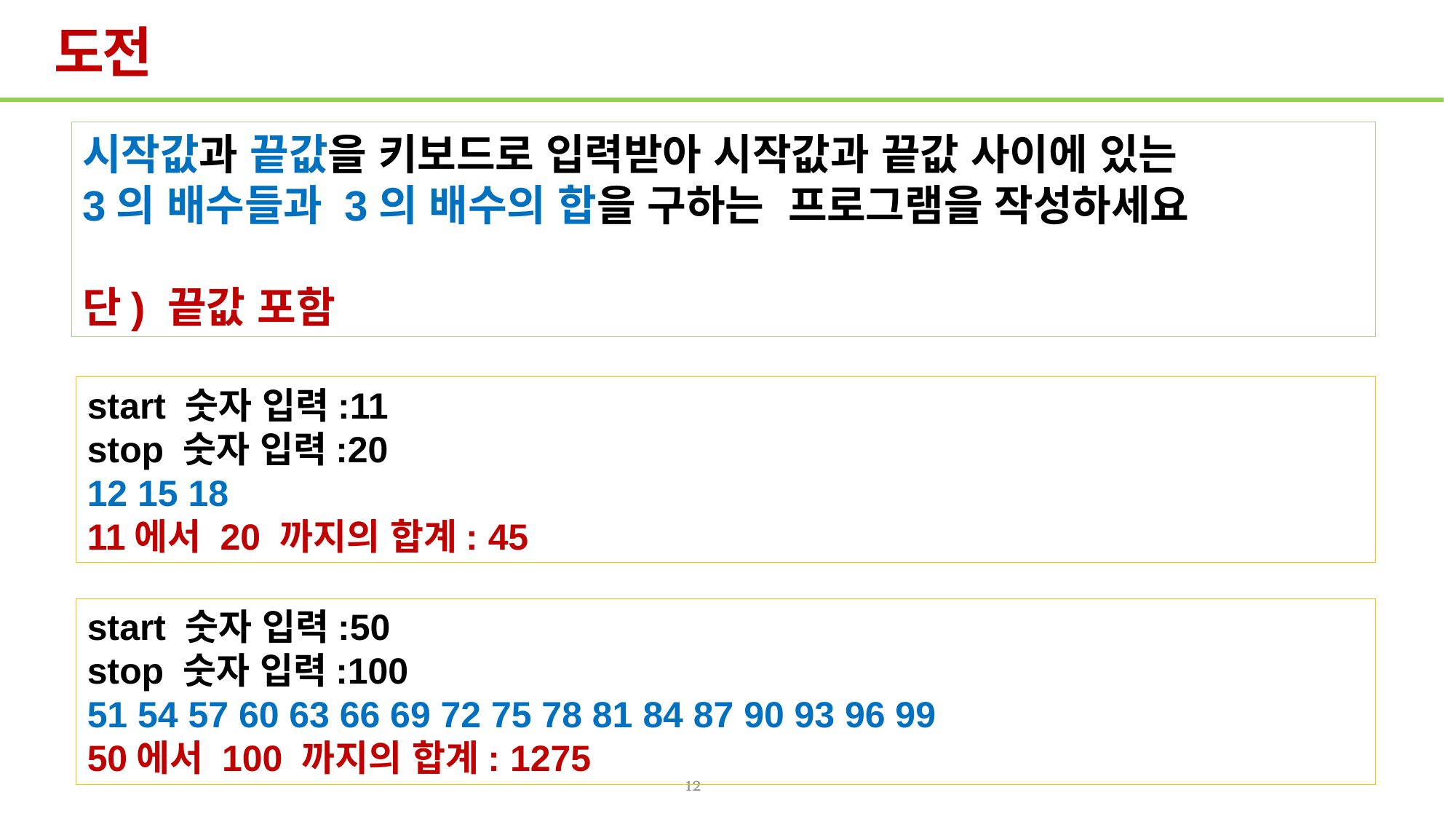

# 도전
시작값과 끝값을 키보드로 입력받아 시작값과 끝값 사이에 있는
3의 배수들과 3의 배수의 합을 구하는  프로그램을 작성하세요

단) 끝값 포함
start 숫자 입력:11
stop 숫자 입력:20
12 15 18
11에서 20 까지의 합계: 45
start 숫자 입력:50
stop 숫자 입력:100
51 54 57 60 63 66 69 72 75 78 81 84 87 90 93 96 99
50에서 100 까지의 합계: 1275
12